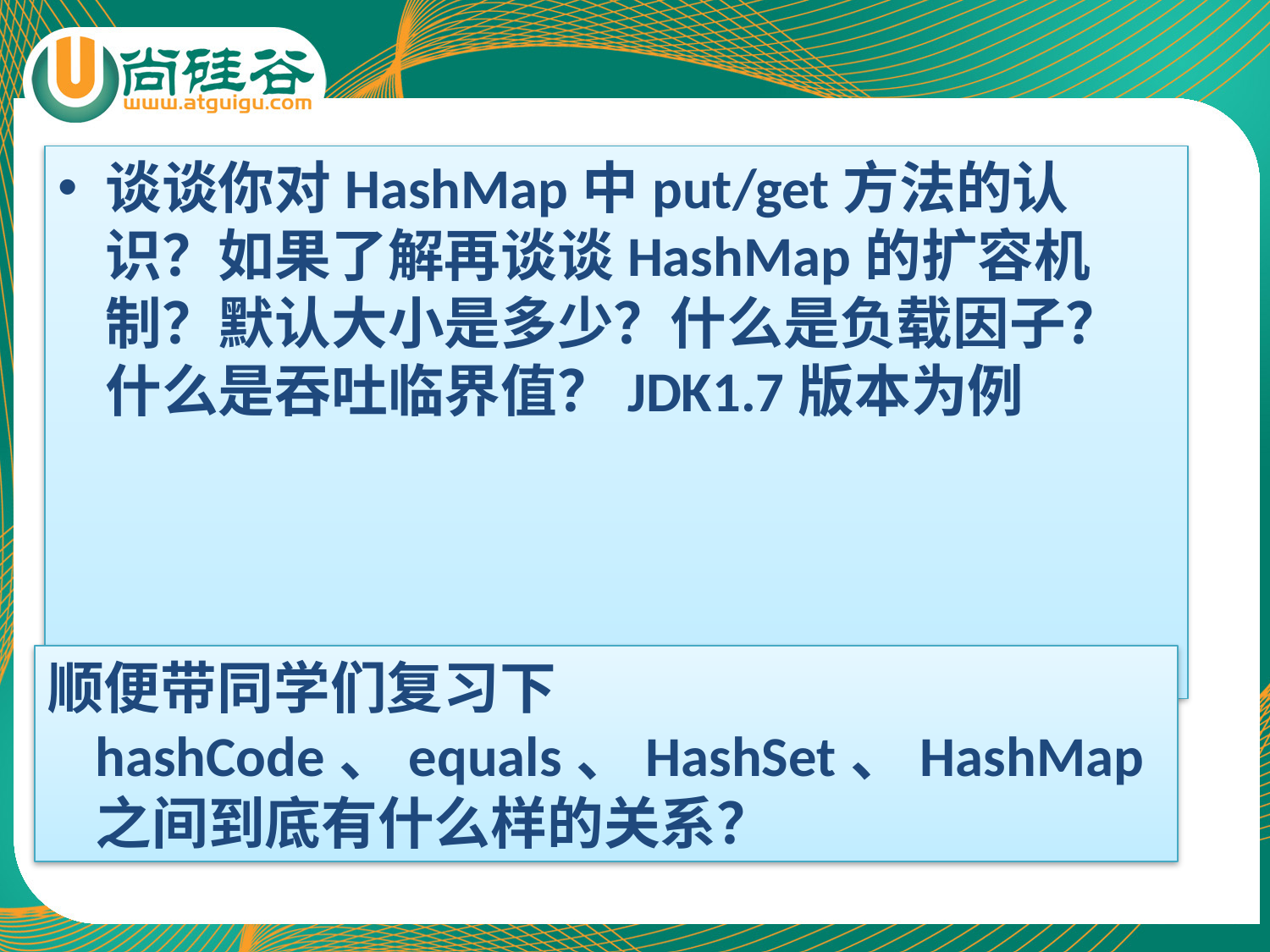

谈谈你对HashMap中put/get方法的认识？如果了解再谈谈HashMap的扩容机制？默认大小是多少？什么是负载因子？什么是吞吐临界值？JDK1.7版本为例
顺便带同学们复习下hashCode、equals、HashSet、HashMap之间到底有什么样的关系？